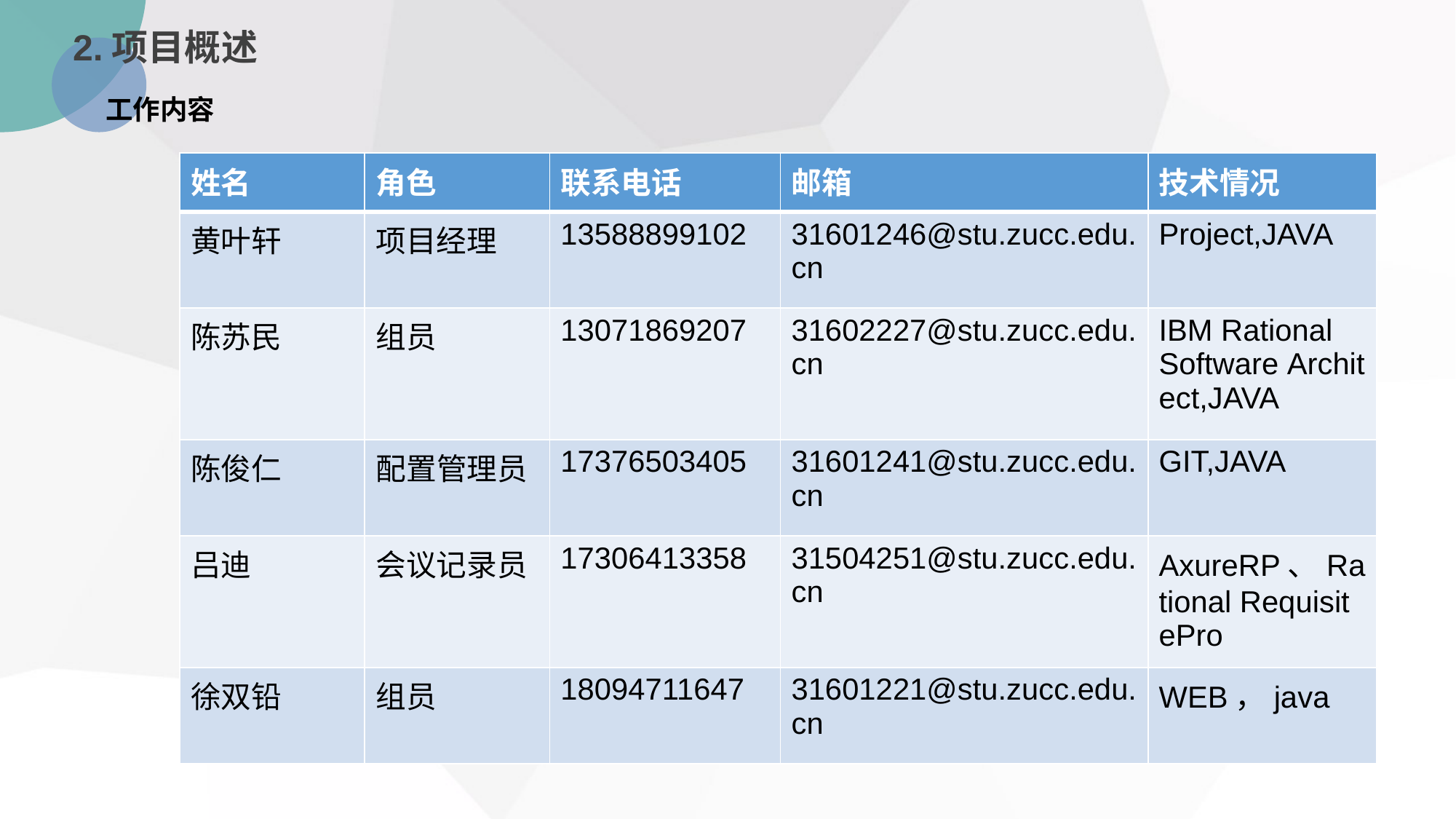

2.项目概述

工作内容
| 姓名 | 角色 | 联系电话 | 邮箱 | 技术情况 |
| --- | --- | --- | --- | --- |
| 黄叶轩 | 项目经理 | 13588899102 | 31601246@stu.zucc.edu.cn | Project,JAVA |
| 陈苏民 | 组员 | 13071869207 | 31602227@stu.zucc.edu.cn | IBM Rational Software Architect,JAVA |
| 陈俊仁 | 配置管理员 | 17376503405 | 31601241@stu.zucc.edu.cn | GIT,JAVA |
| 吕迪 | 会议记录员 | 17306413358 | 31504251@stu.zucc.edu.cn | AxureRP、Rational RequisitePro |
| 徐双铅 | 组员 | 18094711647 | 31601221@stu.zucc.edu.cn | WEB，java |